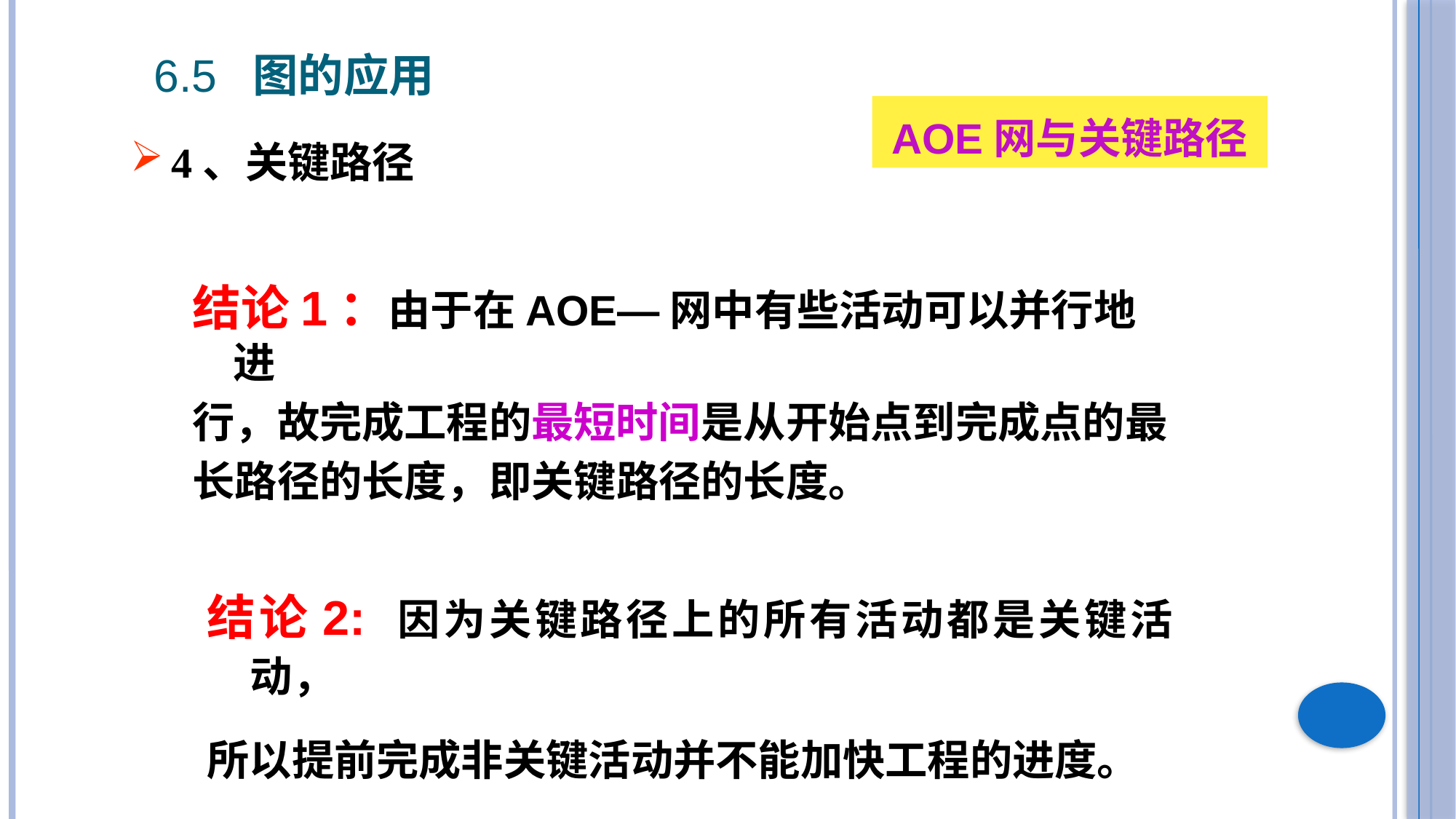

6.5  图的应用
AOE网与关键路径
4、关键路径

结论1：由于在AOE—网中有些活动可以并行地进
行，故完成工程的最短时间是从开始点到完成点的最
长路径的长度，即关键路径的长度。
结论2: 因为关键路径上的所有活动都是关键活动，
所以提前完成非关键活动并不能加快工程的进度。